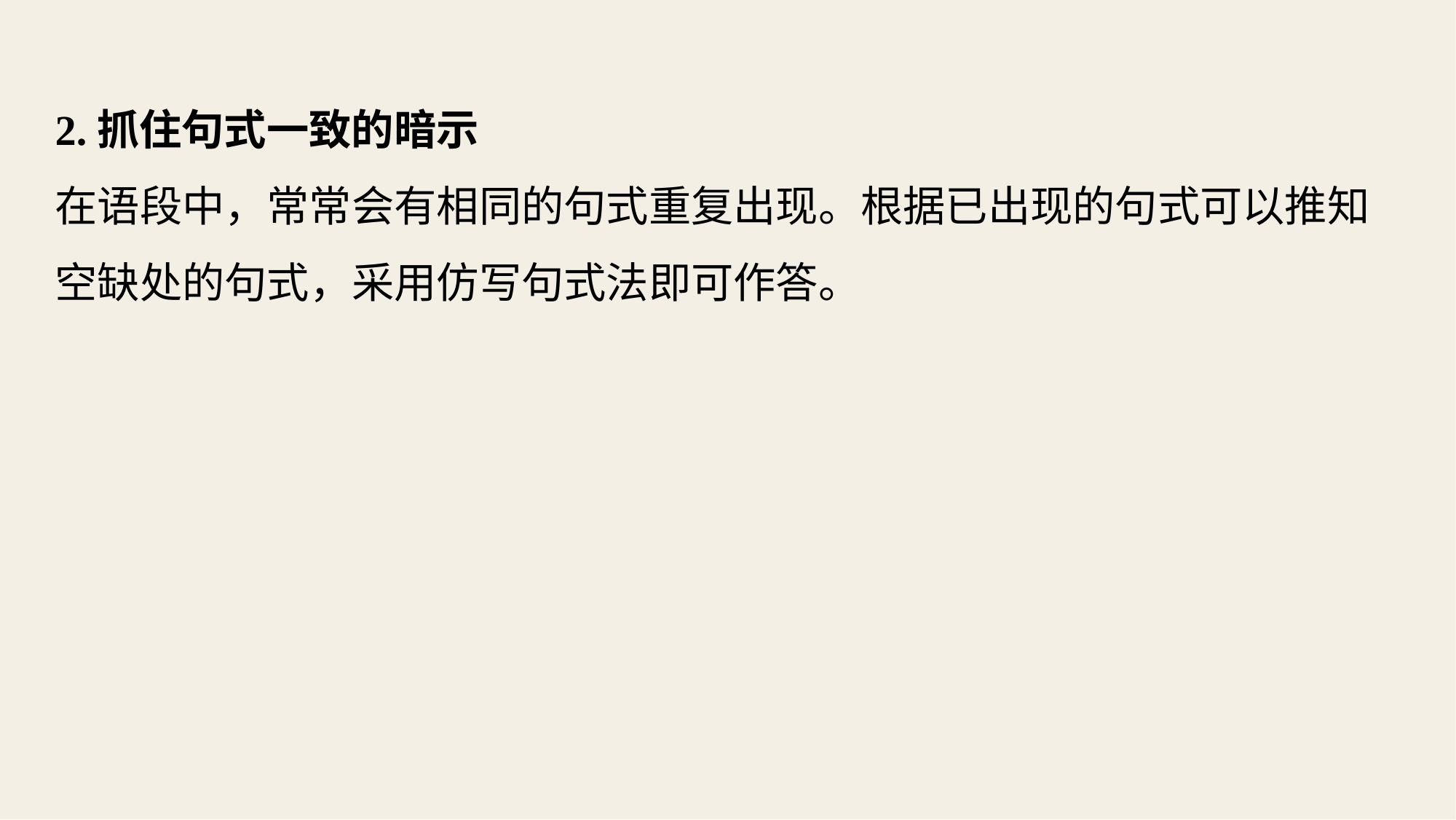

2.抓住句式一致的暗示
在语段中，常常会有相同的句式重复出现。根据已出现的句式可以推知空缺处的句式，采用仿写句式法即可作答。